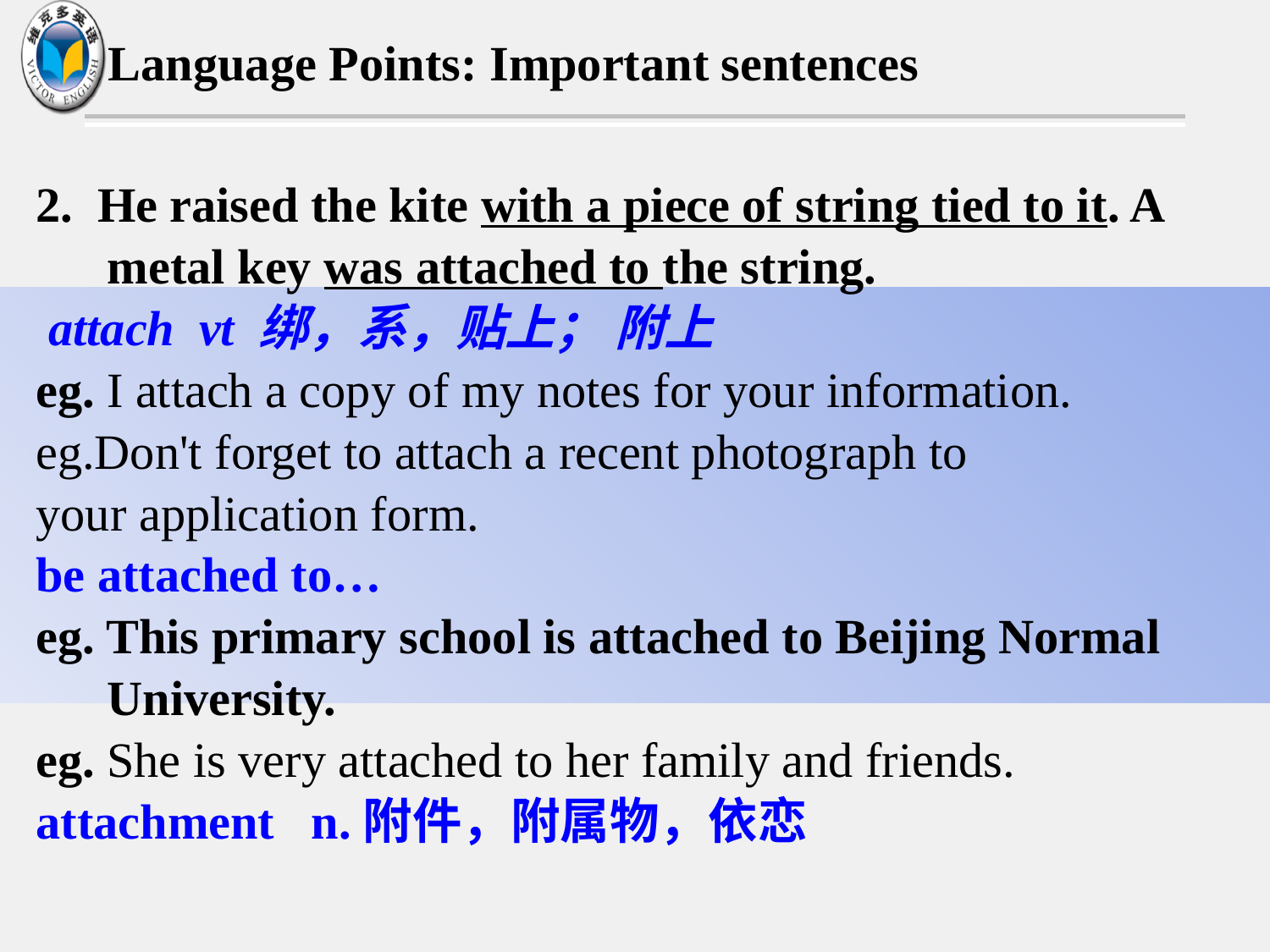

Language Points: Important sentences
2.  He raised the kite with a piece of string tied to it. A metal key was attached to the string.
 attach  vt 绑，系，贴上； 附上
eg. I attach a copy of my notes for your information.
eg.Don't forget to attach a recent photograph to
your application form.
be attached to…
eg. This primary school is attached to Beijing Normal University.
eg. She is very attached to her family and friends.
attachment   n.附件，附属物，依恋